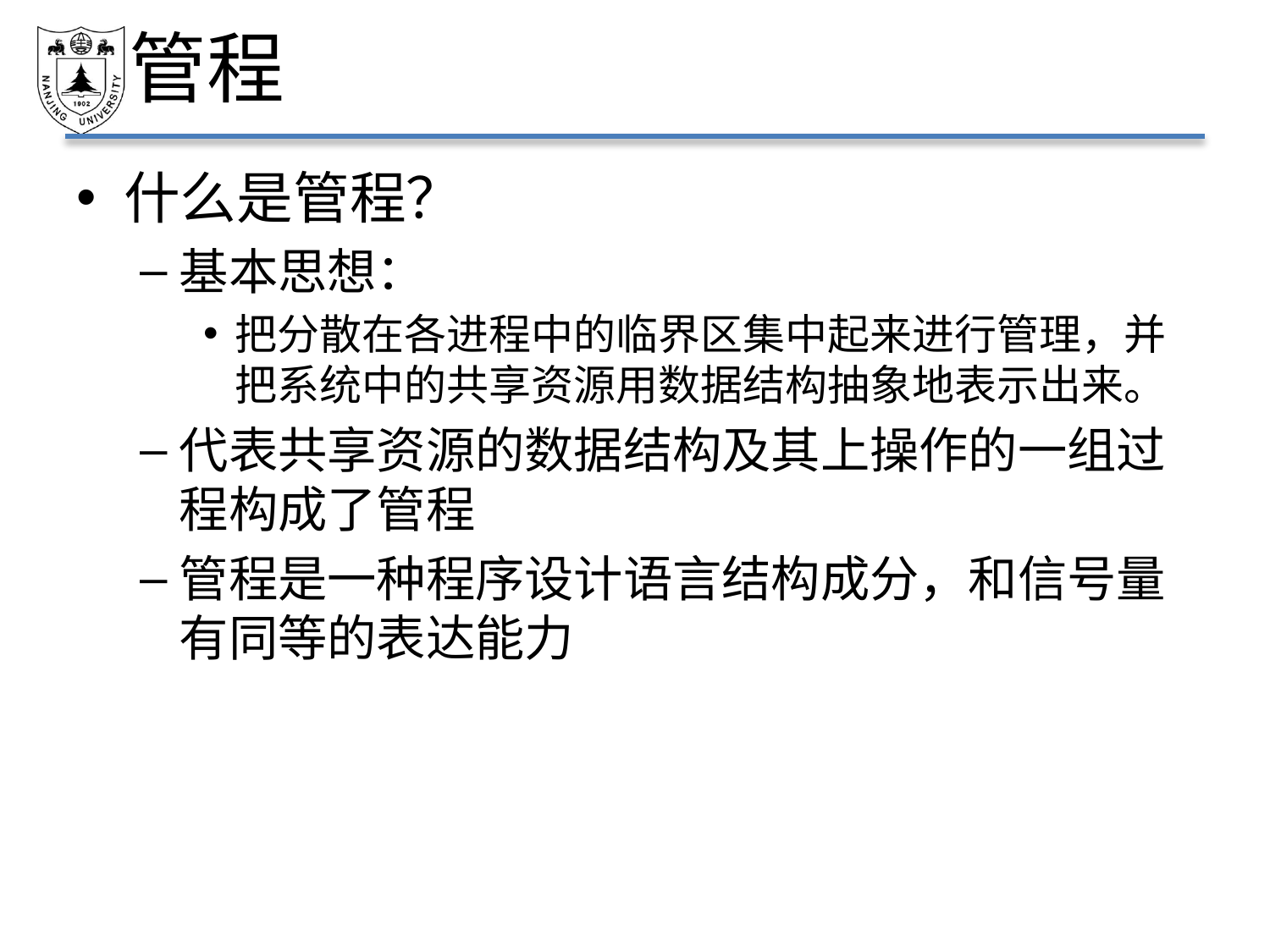

# 管程
什么是管程？
基本思想：
把分散在各进程中的临界区集中起来进行管理，并把系统中的共享资源用数据结构抽象地表示出来。
代表共享资源的数据结构及其上操作的一组过程构成了管程
管程是一种程序设计语言结构成分，和信号量有同等的表达能力